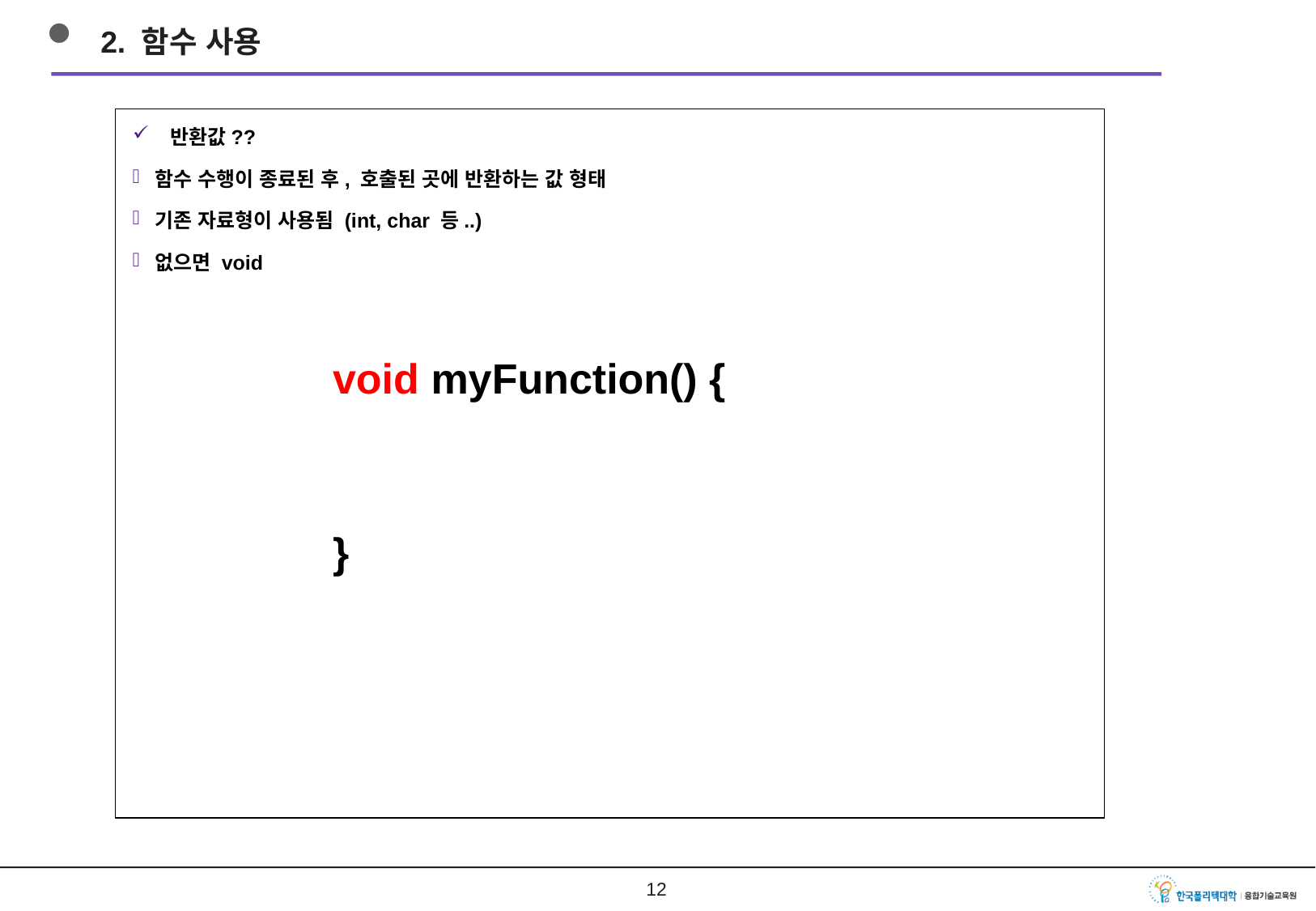

2. 함수 사용
반환값??
함수 수행이 종료된 후, 호출된 곳에 반환하는 값 형태
기존 자료형이 사용됨 (int, char 등..)
없으면 void

 void myFunction() {

 }
12